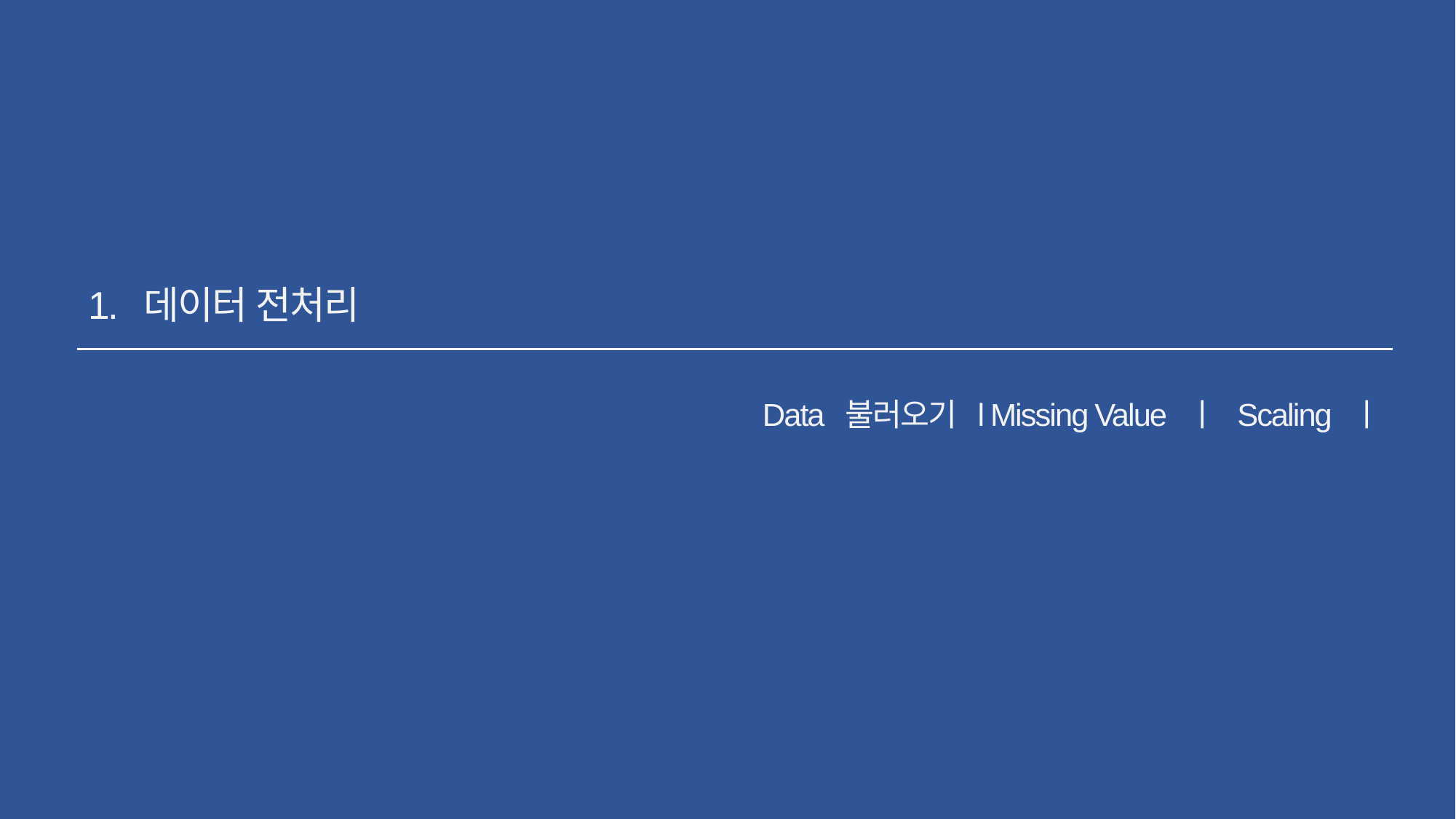

1. 데이터 전처리
Data 불러오기 l Missing Value ㅣ Scaling ㅣ